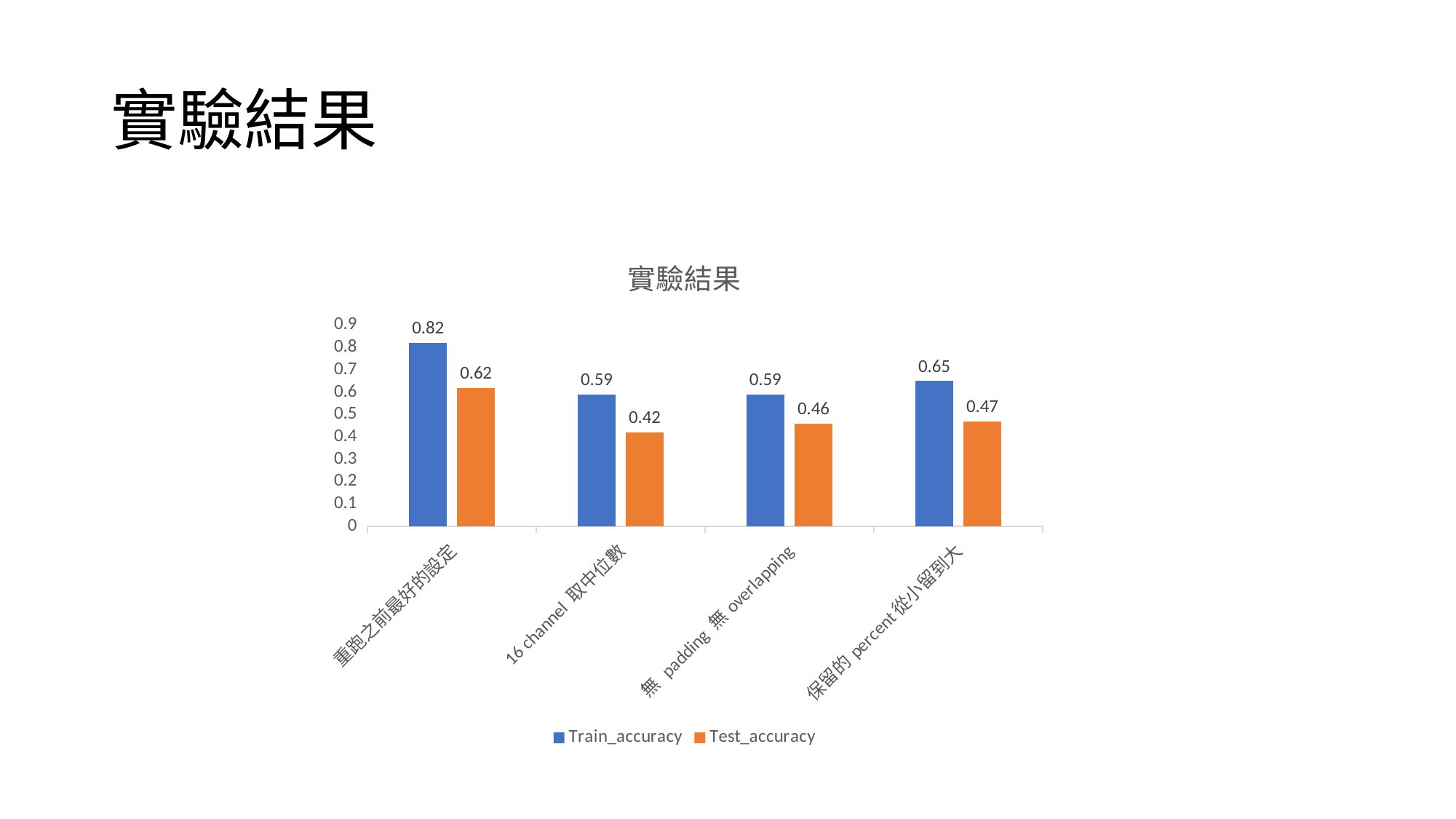

# 實驗結果

### Chart: 實驗結果

| Category | Train_accuracy | Test_accuracy |
|---|---|---|
| 重跑之前最好的設定 | 0.82 | 0.62 |
| 16 channel 取中位數 | 0.59 | 0.42 |
| 無 padding 無overlapping | 0.59 | 0.46 |
| 保留的percent從小留到大 | 0.65 | 0.47 |